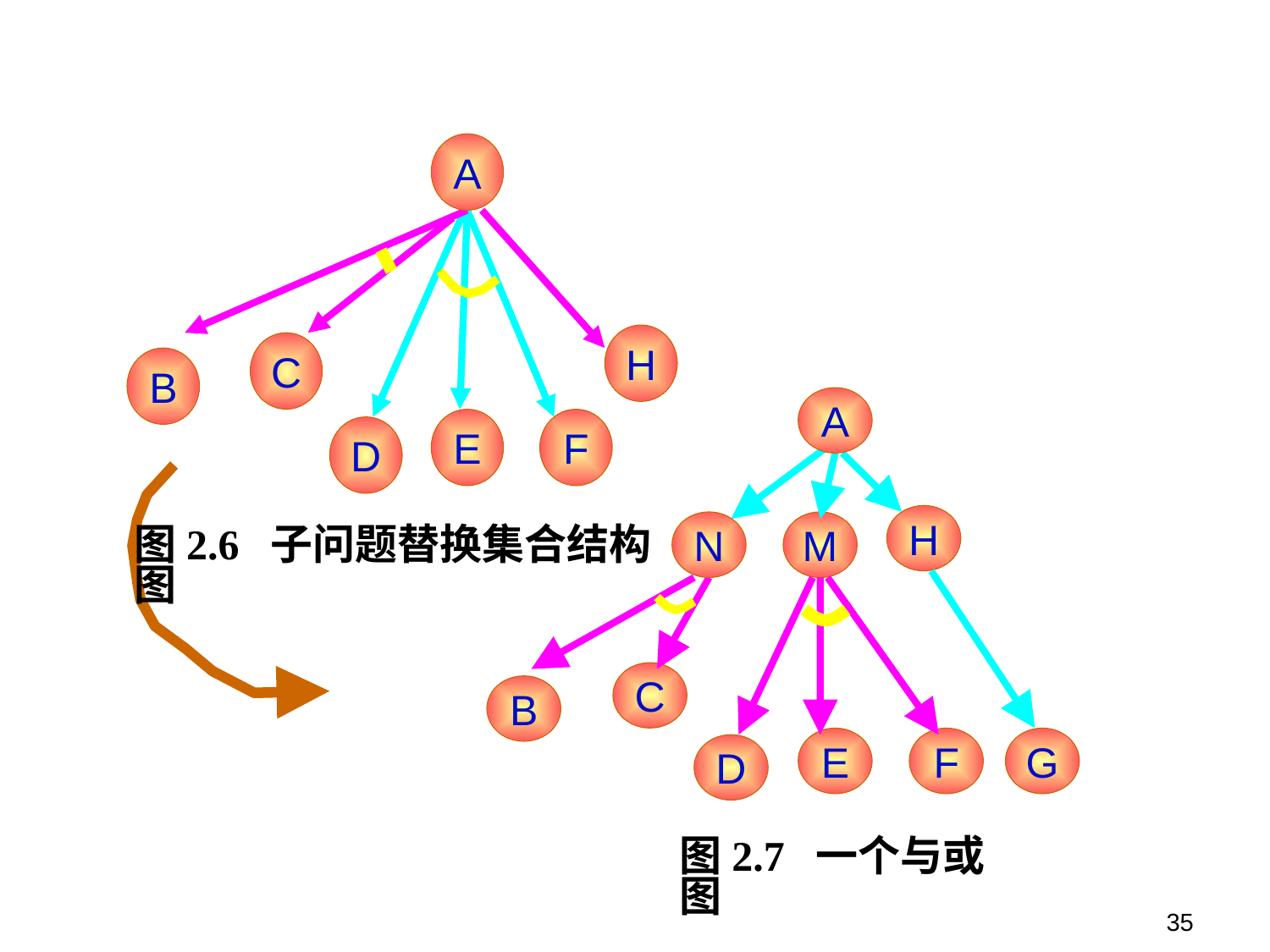

A

H
C
B
E
F
D
A

H
N
M

C
B
E
F
G
D

图2.6  子问题替换集合结构图
图2.7  一个与或图
35